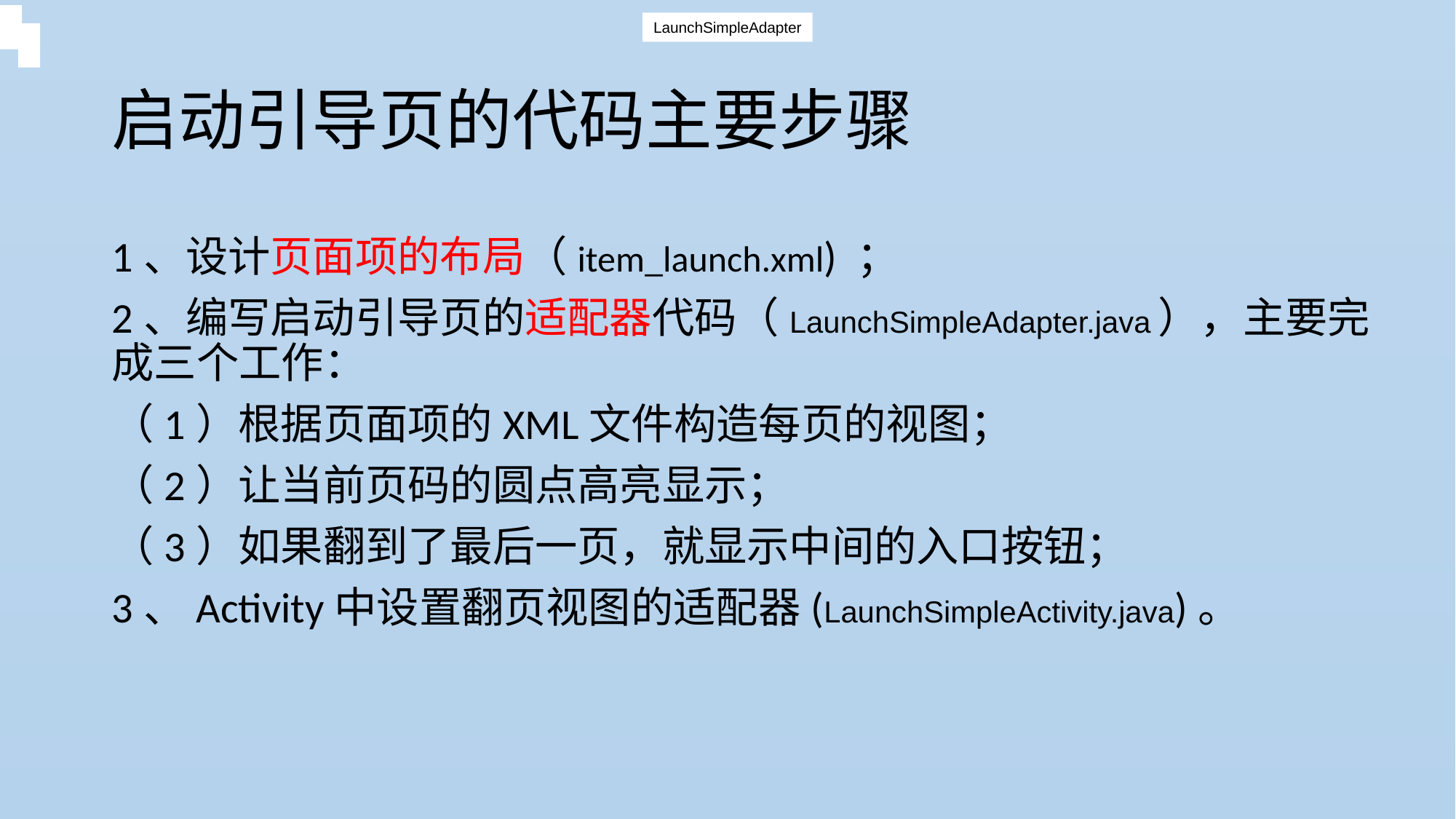

LaunchSimpleAdapter

# 启动引导页的代码主要步骤
1、设计页面项的布局（item_launch.xml) ；
2、编写启动引导页的适配器代码（LaunchSimpleAdapter.java），主要完成三个工作：
（1）根据页面项的XML文件构造每页的视图；
（2）让当前页码的圆点高亮显示；
（3）如果翻到了最后一页，就显示中间的入口按钮；
3、Activity中设置翻页视图的适配器(LaunchSimpleActivity.java)。